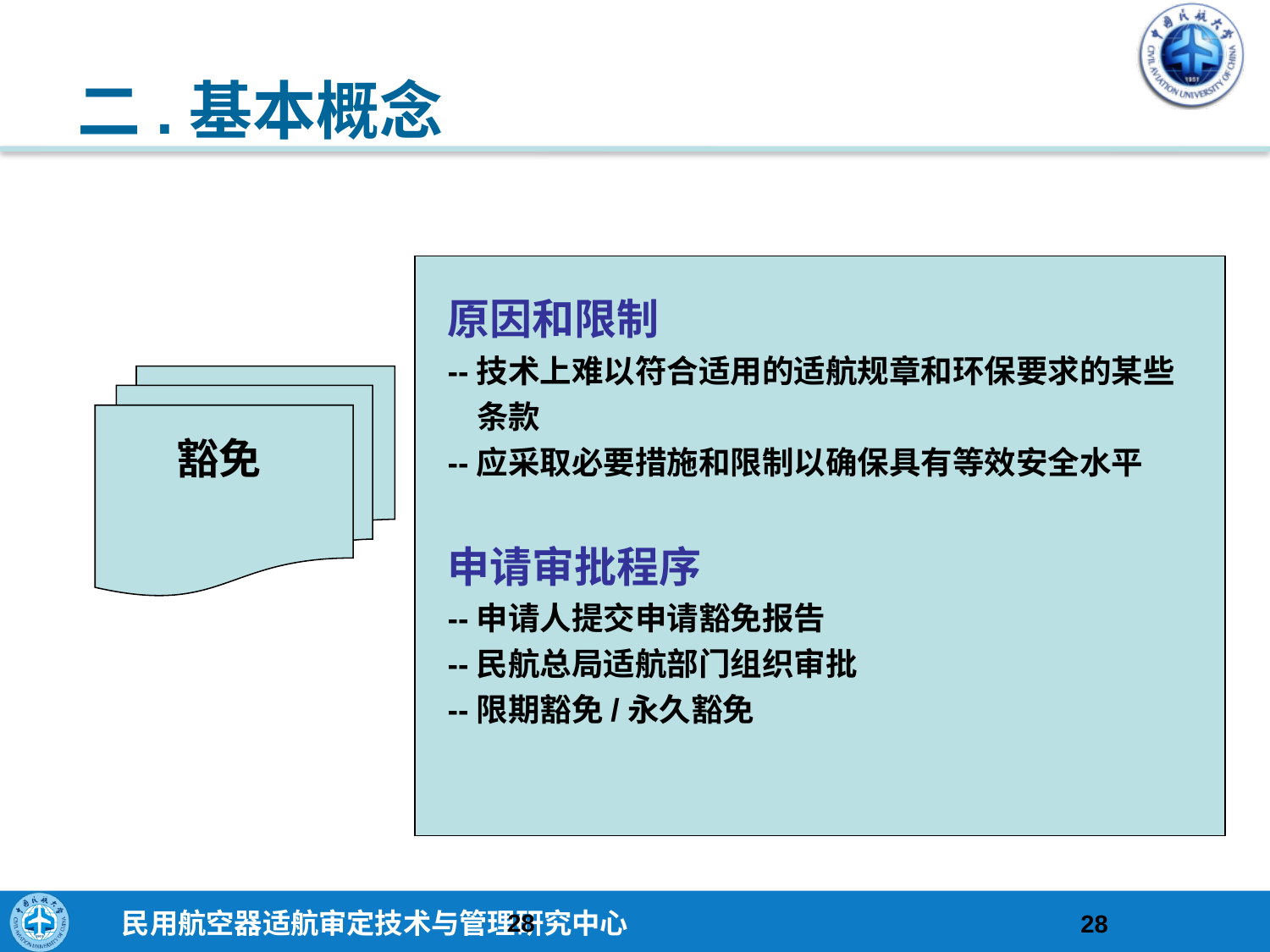

# 二.基本概念

原因和限制
--技术上难以符合适用的适航规章和环保要求的某些
   条款
--应采取必要措施和限制以确保具有等效安全水平

申请审批程序
--申请人提交申请豁免报告
--民航总局适航部门组织审批
--限期豁免/永久豁免

   豁免
28